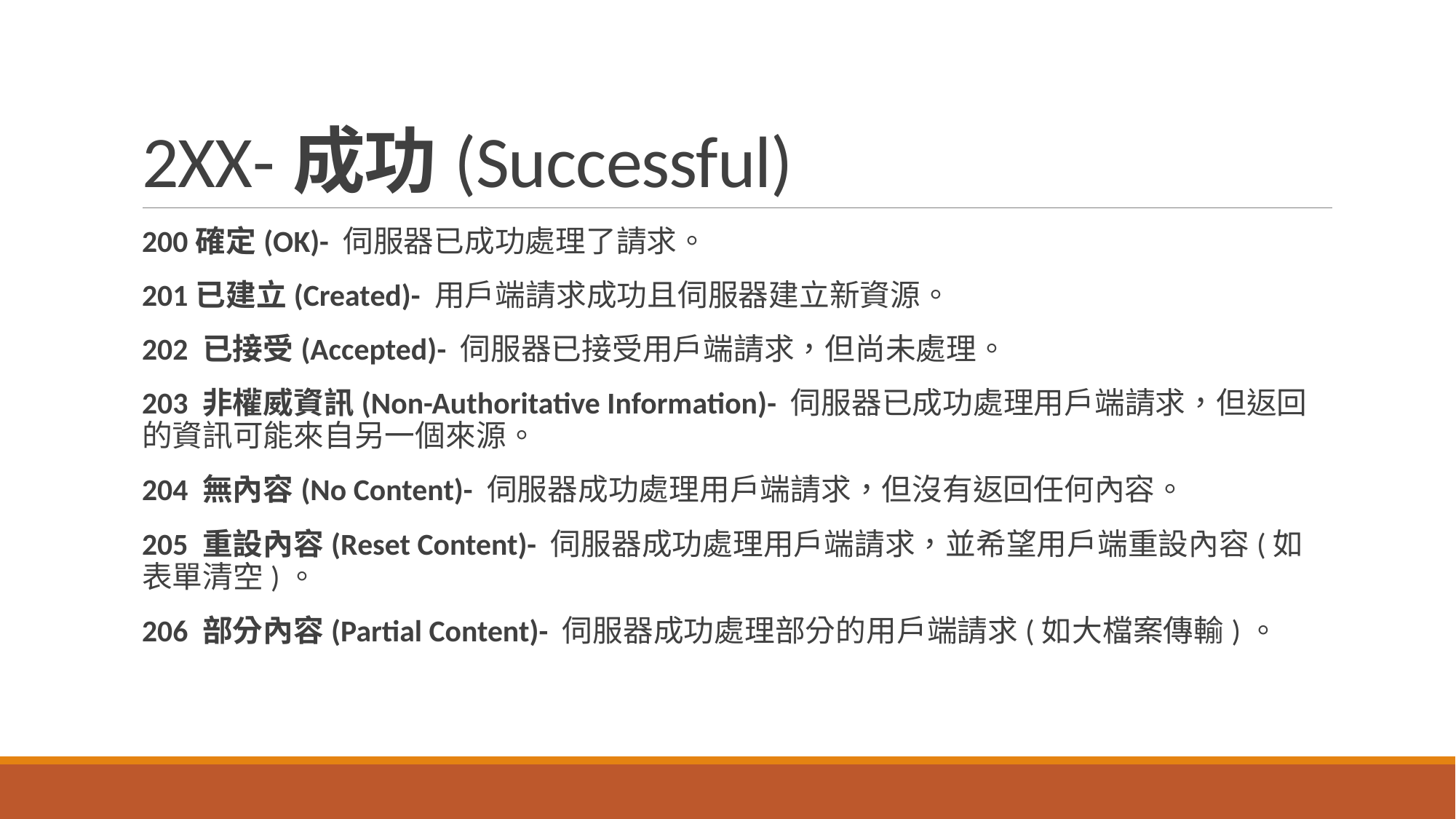

# 2XX-成功(Successful)
200確定(OK)- 伺服器已成功處理了請求。
201已建立(Created)- 用戶端請求成功且伺服器建立新資源。
202 已接受(Accepted)- 伺服器已接受用戶端請求，但尚未處理。
203 非權威資訊(Non-Authoritative Information)- 伺服器已成功處理用戶端請求，但返回的資訊可能來自另一個來源。
204 無內容(No Content)- 伺服器成功處理用戶端請求，但沒有返回任何內容。
205 重設內容(Reset Content)- 伺服器成功處理用戶端請求，並希望用戶端重設內容(如表單清空)。
206 部分內容(Partial Content)- 伺服器成功處理部分的用戶端請求(如大檔案傳輸)。